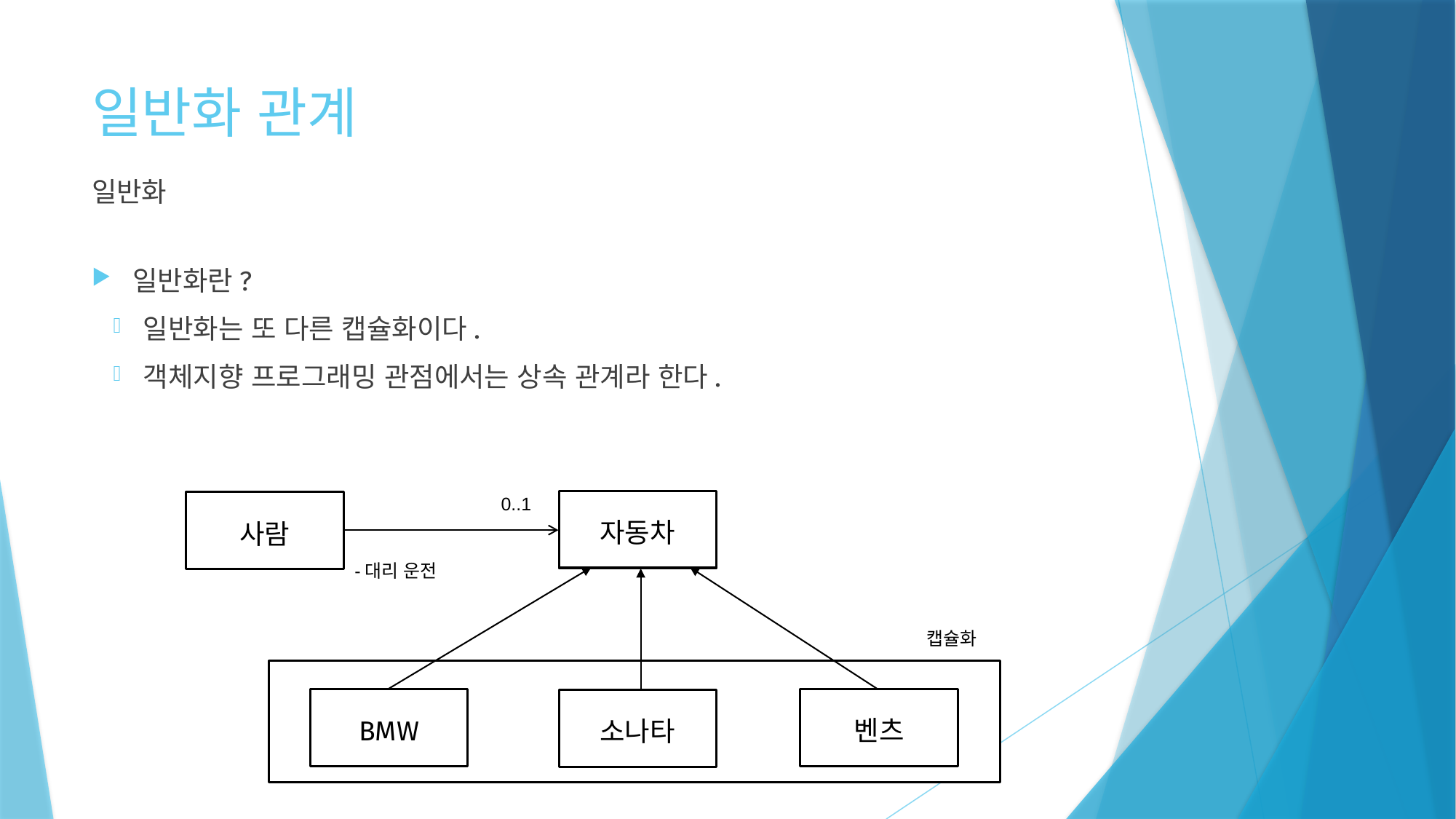

# 일반화 관계
일반화
일반화란?
일반화는 또 다른 캡슐화이다.
객체지향 프로그래밍 관점에서는 상속 관계라 한다.
0..1
자동차
사람
-대리 운전
캡슐화

BMW
벤츠
소나타